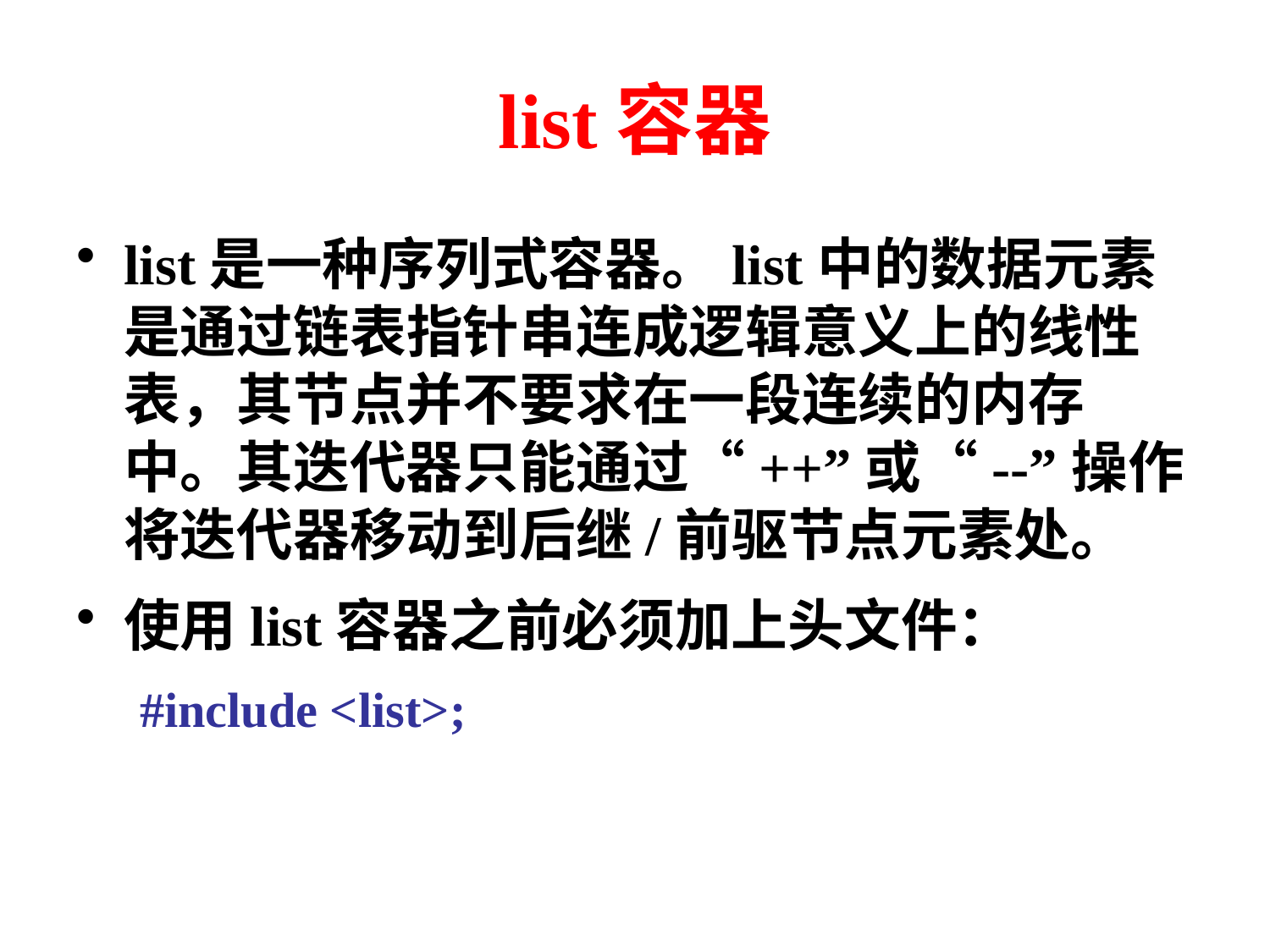

# list容器
list是一种序列式容器。list中的数据元素是通过链表指针串连成逻辑意义上的线性表，其节点并不要求在一段连续的内存中。其迭代器只能通过“++”或“--”操作将迭代器移动到后继/前驱节点元素处。
使用list容器之前必须加上头文件：
#include <list>;